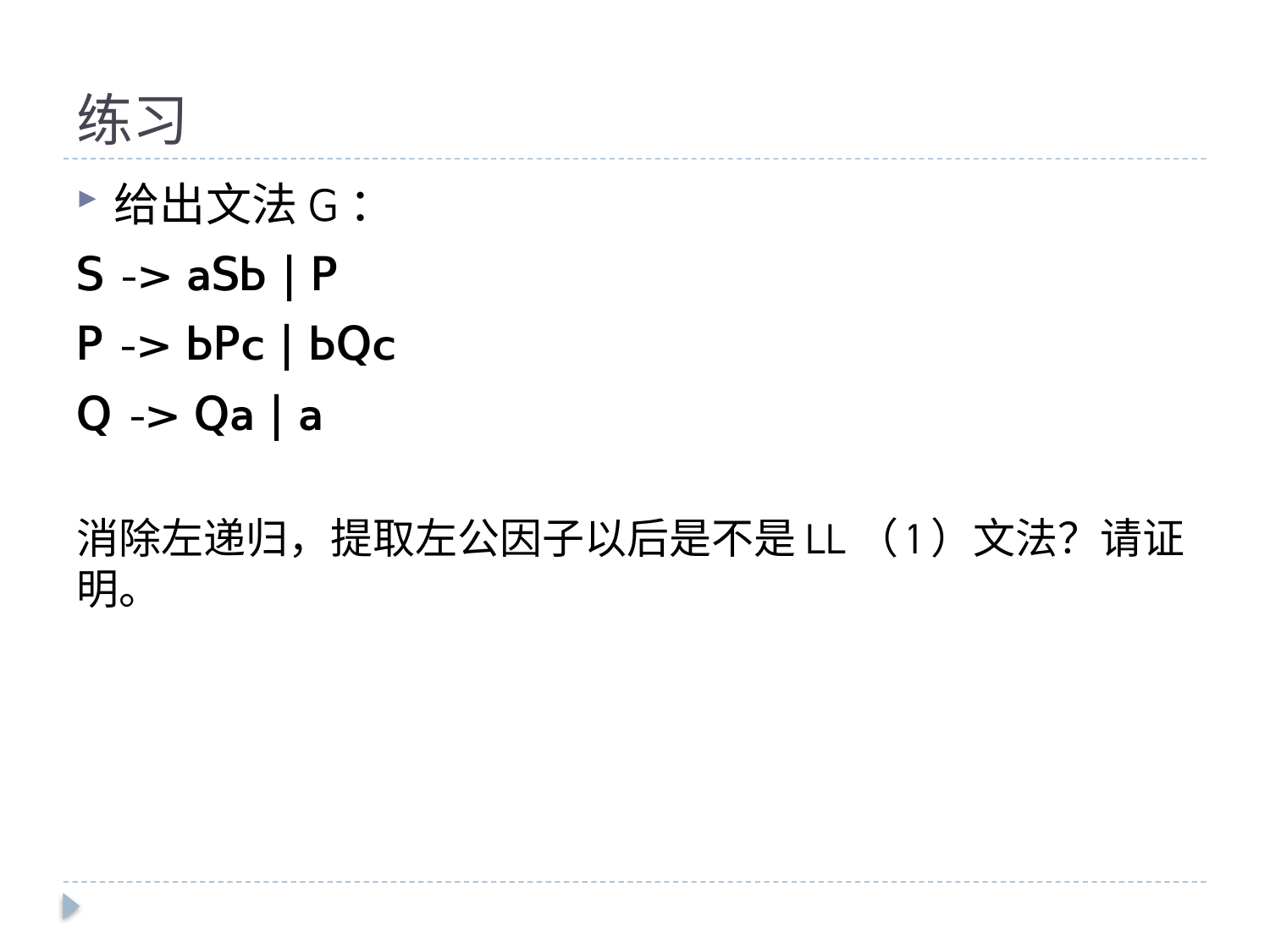

# 练习
给出文法G：
S -> aSb | P
P -> bPc | bQc
Q -> Qa | a

消除左递归，提取左公因子以后是不是LL（1）文法？请证明。
87